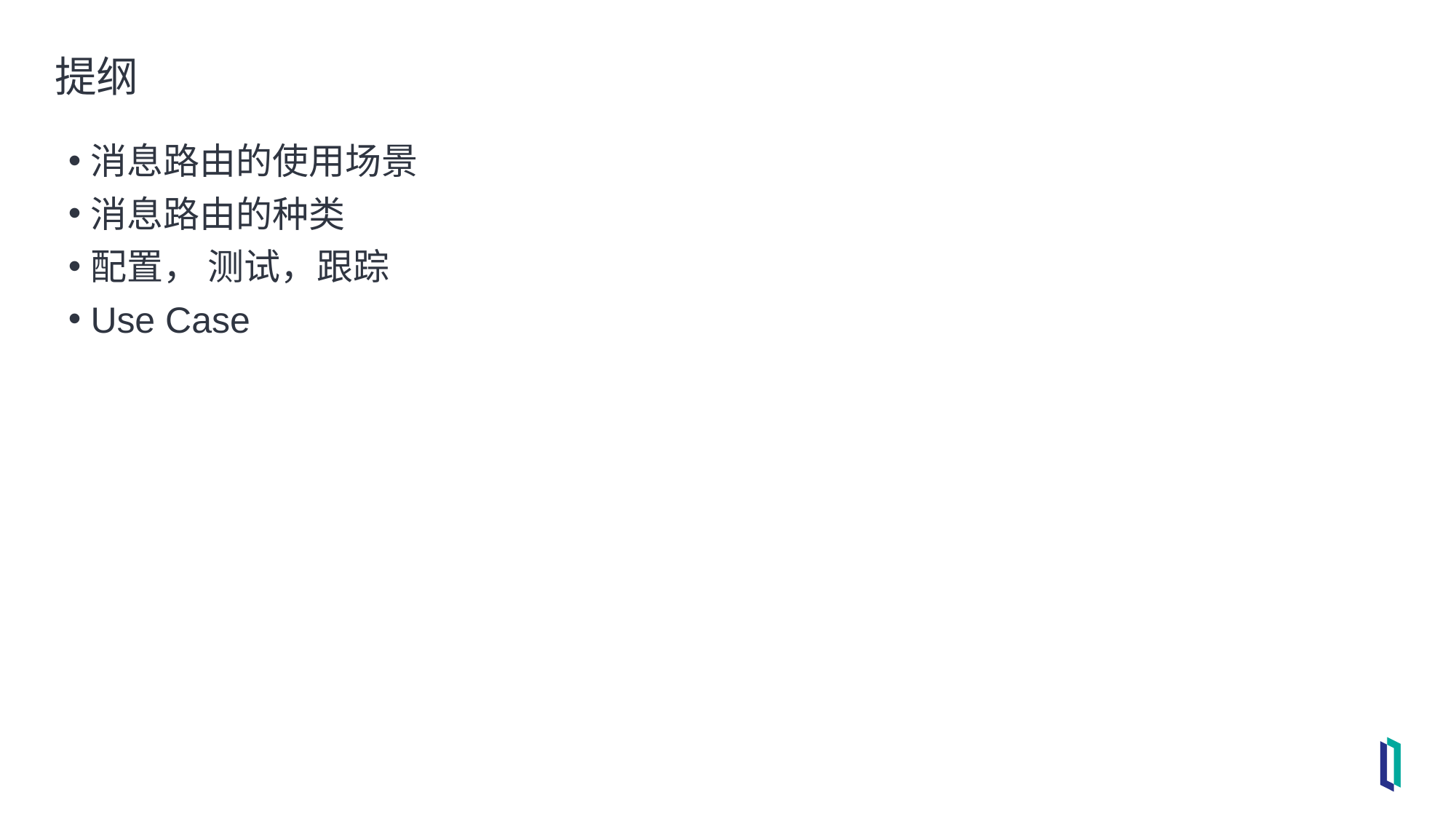

# 提纲
消息路由的使用场景
消息路由的种类
配置， 测试，跟踪
Use Case